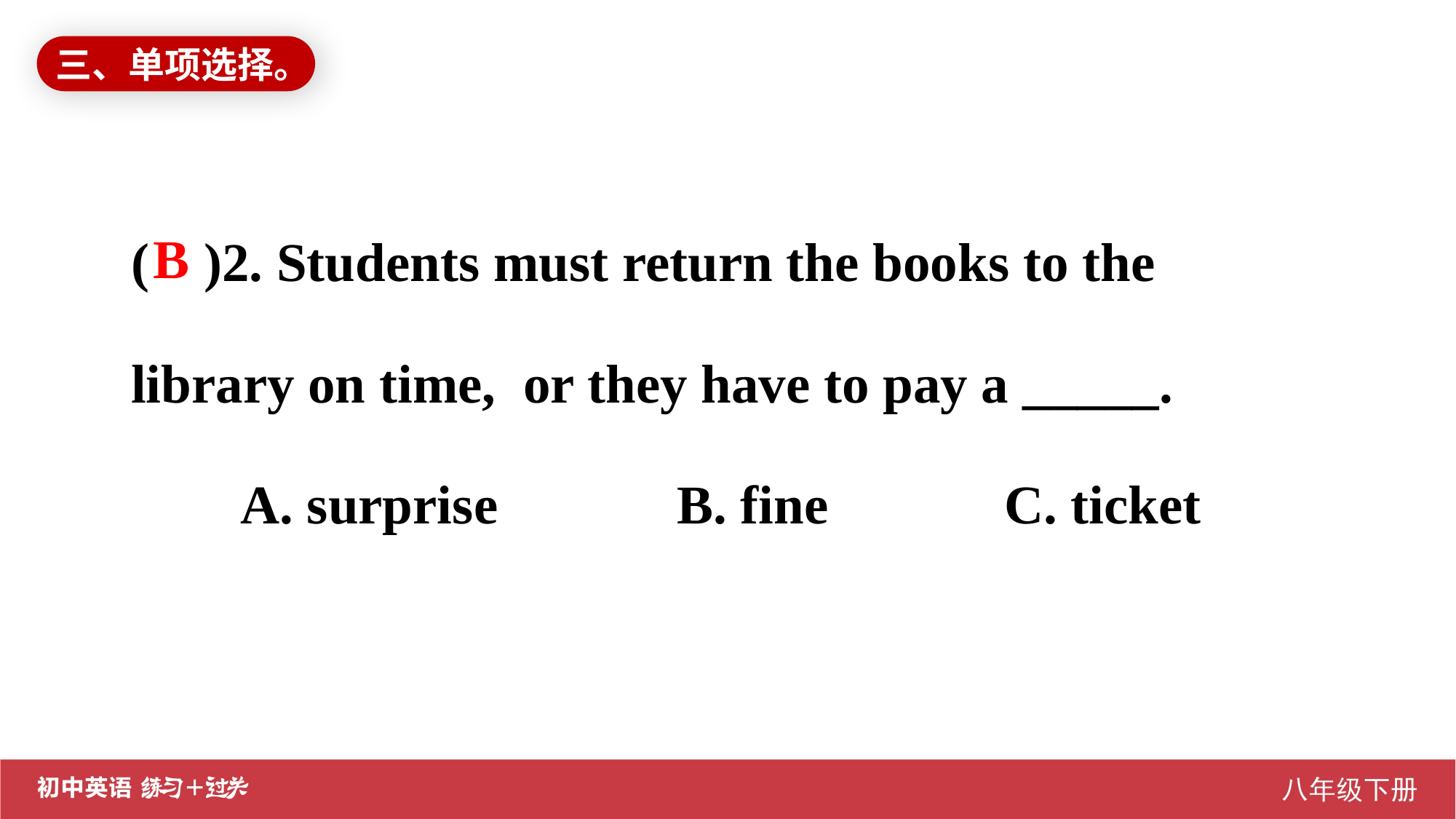

三、单项选择。
(    )2. Students must return the books to the library on time,  or they have to pay a _____.
	A. surprise		B. fine		C. ticket
B